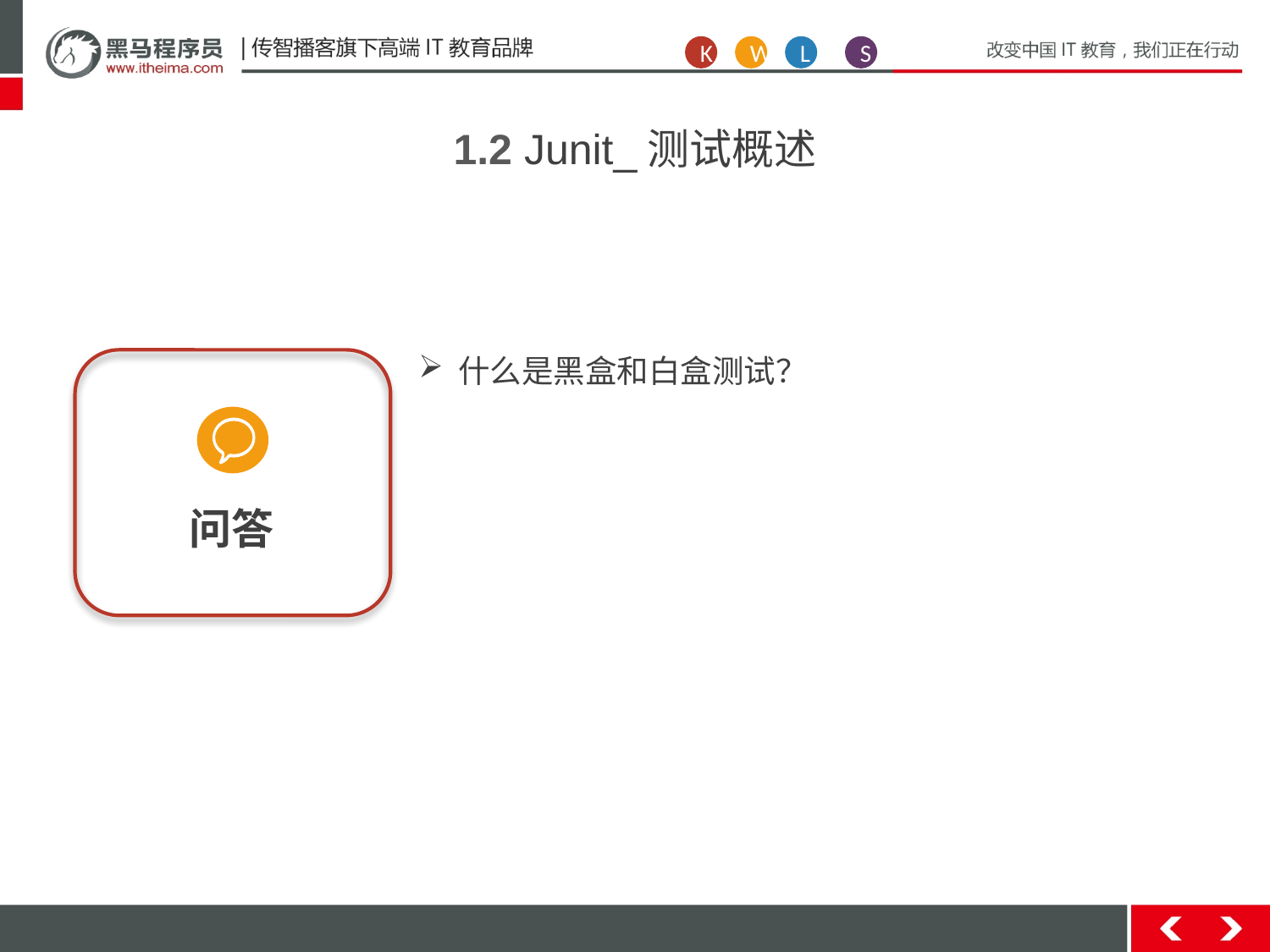

K
W
L
S
1.2 Junit_测试概述

什么是黑盒和白盒测试？

问答